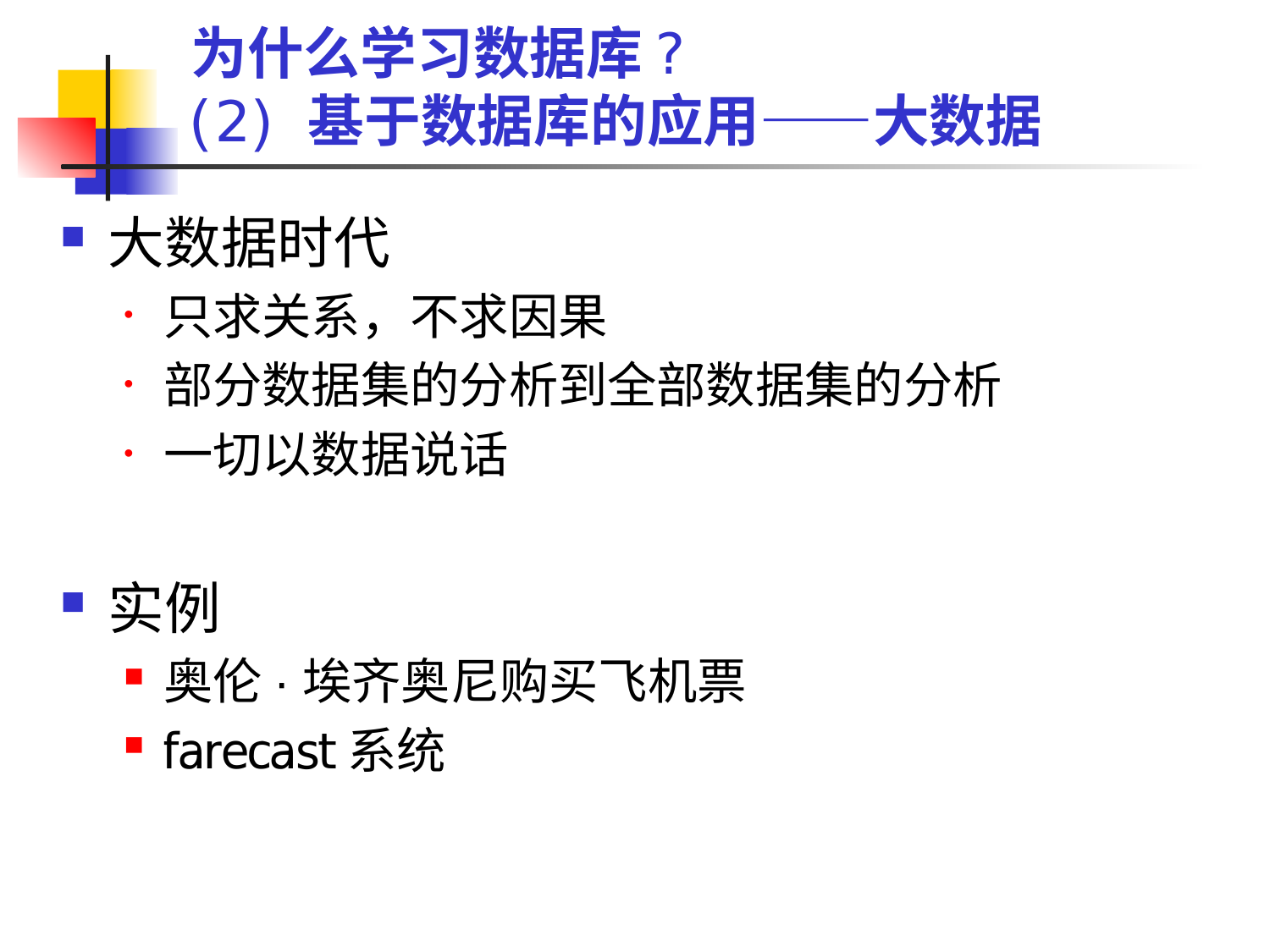

# 为什么学习数据库? (2) 基于数据库的应用——大数据
大数据时代
只求关系，不求因果
部分数据集的分析到全部数据集的分析
一切以数据说话

实例
奥伦·埃齐奥尼购买飞机票
farecast系统